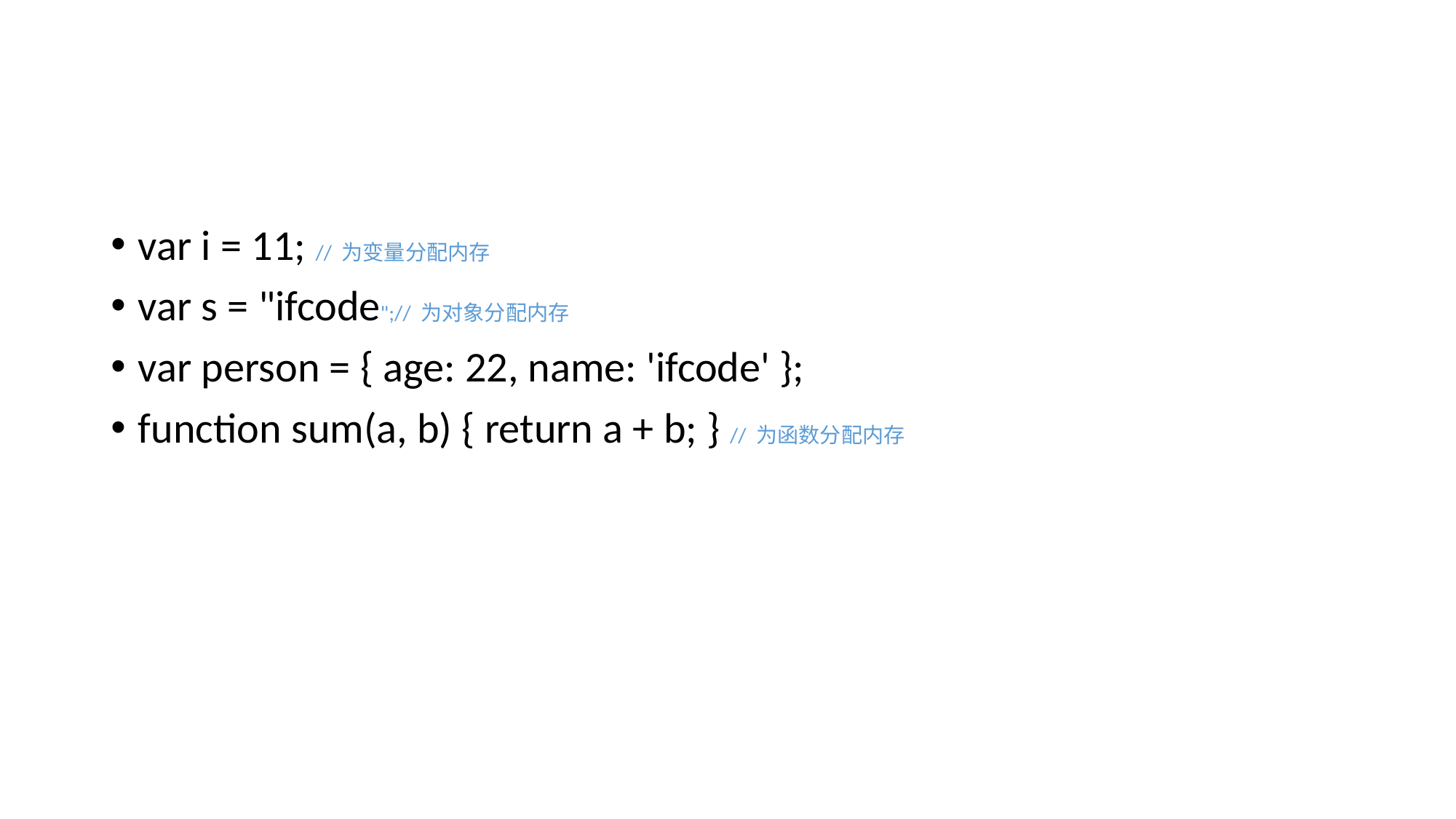

#
var i = 11; // 为变量分配内存
var s = "ifcode";// 为对象分配内存
var person = { age: 22, name: 'ifcode' };
function sum(a, b) { return a + b; } // 为函数分配内存